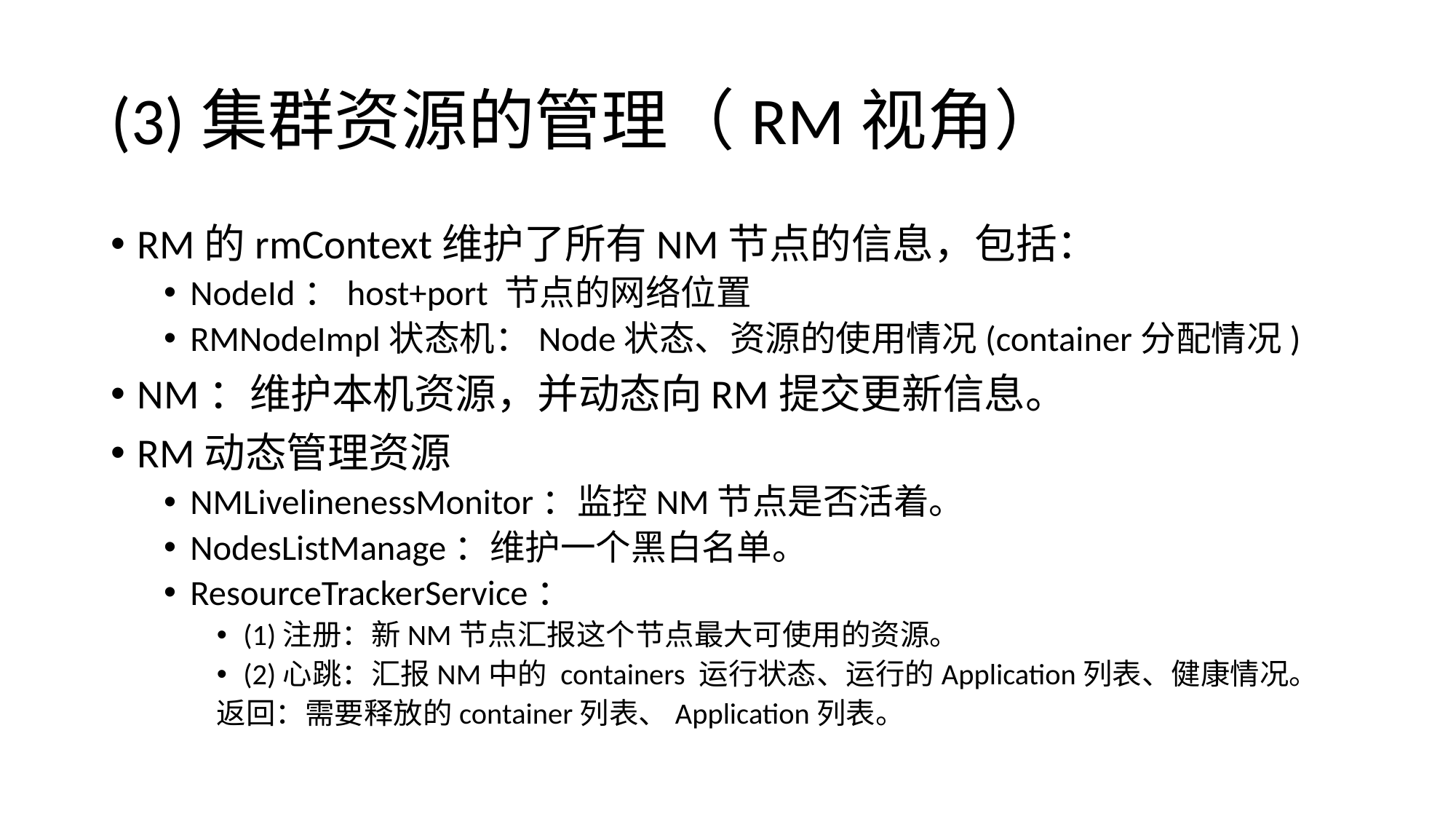

# (3)集群资源的管理（RM视角）
RM的rmContext维护了所有NM节点的信息，包括：
NodeId：host+port 节点的网络位置
RMNodeImpl状态机：Node状态、资源的使用情况(container分配情况)
NM：维护本机资源，并动态向RM提交更新信息。
RM动态管理资源
NMLivelinenessMonitor：监控NM节点是否活着。
NodesListManage：维护一个黑白名单。
ResourceTrackerService：
(1)注册：新NM节点汇报这个节点最大可使用的资源。
(2)心跳：汇报NM中的 containers 运行状态、运行的Application列表、健康情况。
	返回：需要释放的container列表、Application列表。